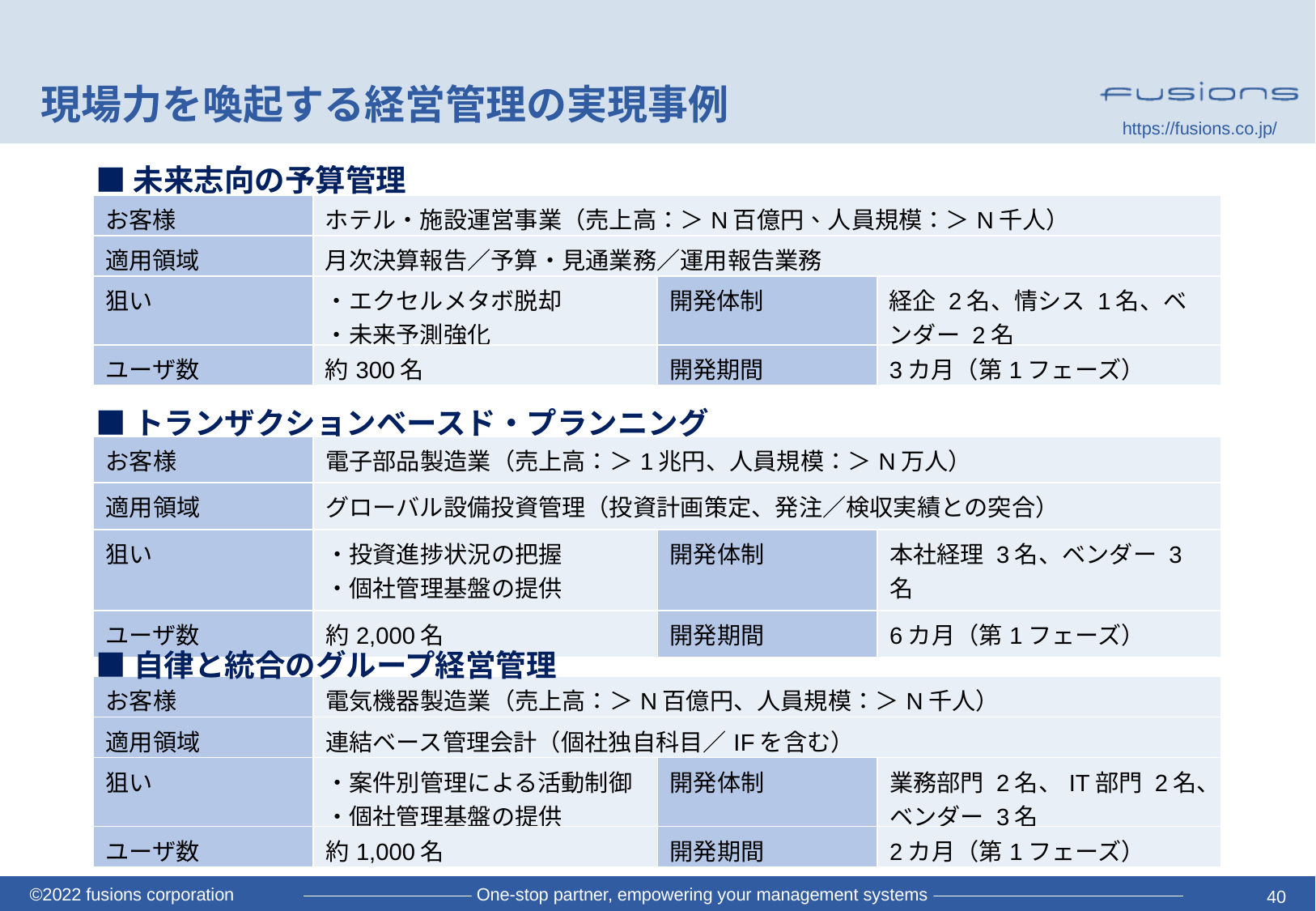

# 現場力を喚起する経営管理の実現事例
■未来志向の予算管理
| お客様 | ホテル・施設運営事業（売上高：＞N百億円、人員規模：＞N千人） |  |  |
| --- | --- | --- | --- |
| 適用領域 | 月次決算報告／予算・見通業務／運用報告業務 |  |  |
| 狙い | ・エクセルメタボ脱却 ・未来予測強化 | 開発体制 | 経企 2名、情シス 1名、ベンダー 2名 |
| ユーザ数 | 約300名 | 開発期間 | 3カ月（第1フェーズ） |
■トランザクションベースド・プランニング
| お客様 | 電子部品製造業（売上高：＞1兆円、人員規模：＞N万人） |  |  |
| --- | --- | --- | --- |
| 適用領域 | グローバル設備投資管理（投資計画策定、発注／検収実績との突合） |  |  |
| 狙い | ・投資進捗状況の把握 ・個社管理基盤の提供 | 開発体制 | 本社経理 3名、ベンダー 3名 |
| ユーザ数 | 約2,000名 | 開発期間 | 6カ月（第1フェーズ） |
■自律と統合のグループ経営管理
| お客様 | 電気機器製造業（売上高：＞N百億円、人員規模：＞N千人） |  |  |
| --- | --- | --- | --- |
| 適用領域 | 連結ベース管理会計（個社独自科目／IFを含む） |  |  |
| 狙い | ・案件別管理による活動制御 ・個社管理基盤の提供 | 開発体制 | 業務部門 2名、IT部門 2名、ベンダー 3名 |
| ユーザ数 | 約1,000名 | 開発期間 | 2カ月（第1フェーズ） |